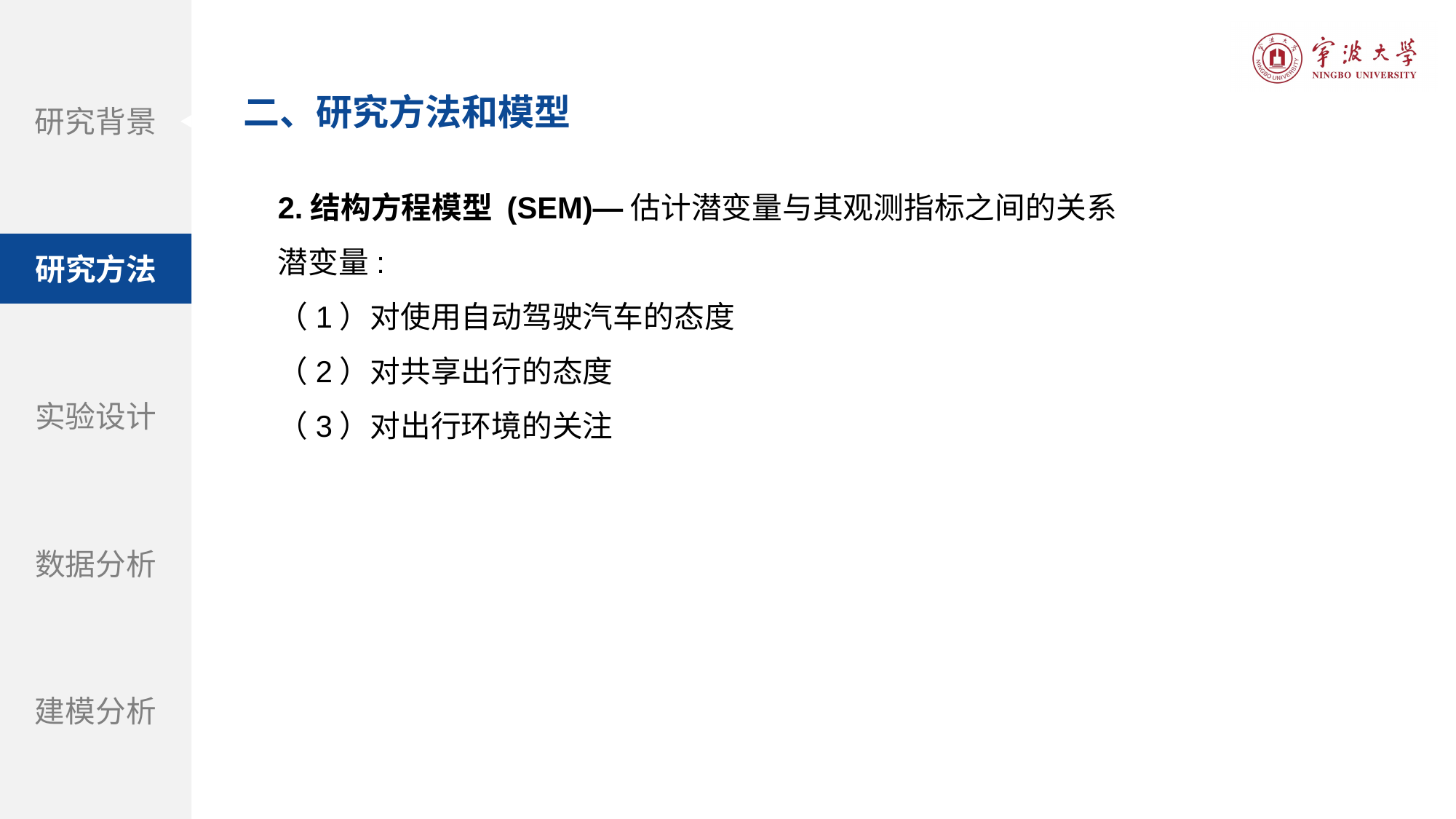

二、研究方法和模型
研究背景

研究方法
实验设计
数据分析
建模分析
2.结构方程模型 (SEM)—估计潜变量与其观测指标之间的关系
潜变量:
（1）对使用自动驾驶汽车的态度
（2）对共享出行的态度
（3）对出行环境的关注
题目：自动驾驶汽车和街道设计：使用虚拟现实实验探索中央分隔带在提高行人过街安全性方面的作用
期刊：Accident Analysis and Prevention